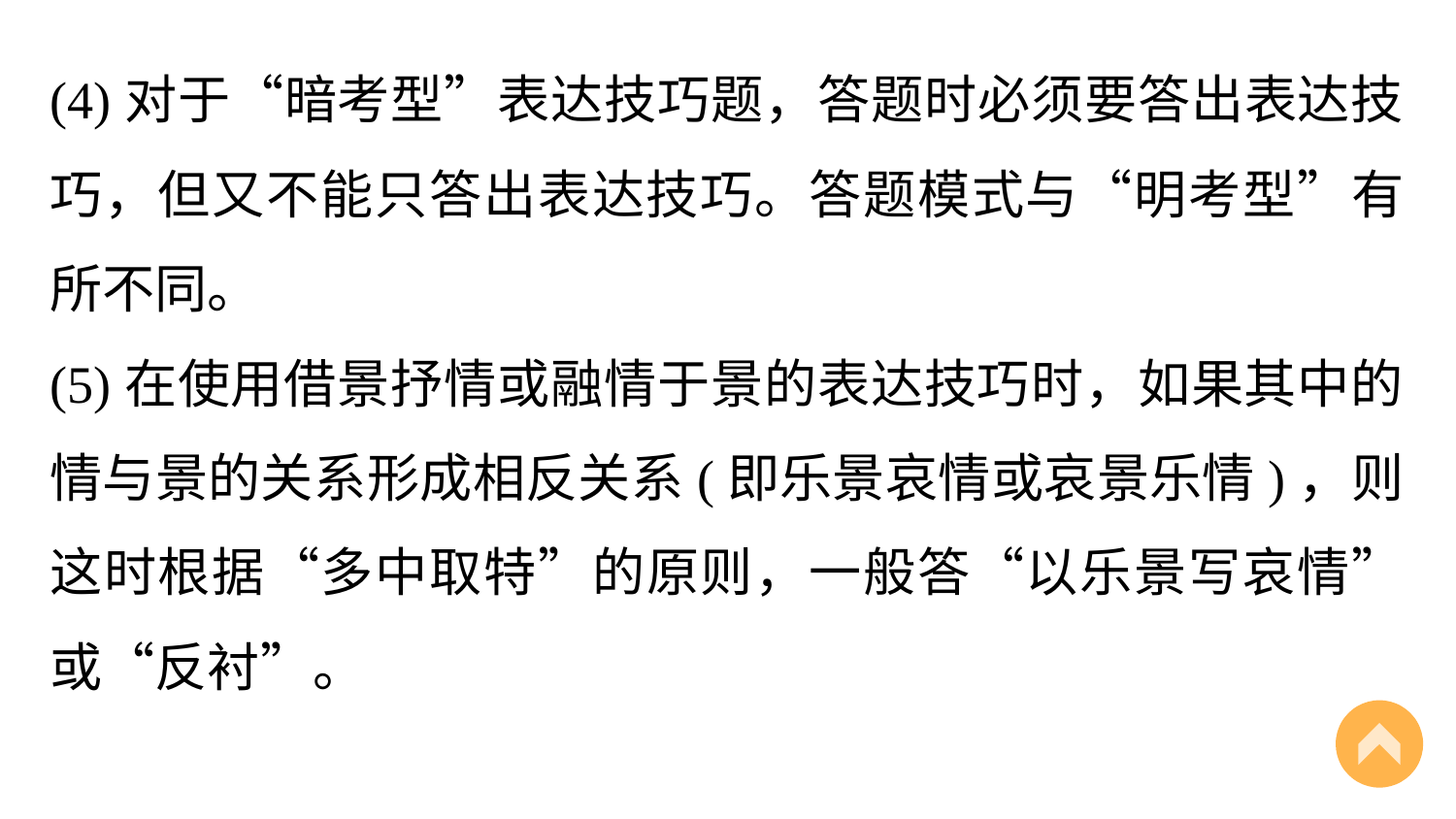

(4)对于“暗考型”表达技巧题，答题时必须要答出表达技巧，但又不能只答出表达技巧。答题模式与“明考型”有所不同。
(5)在使用借景抒情或融情于景的表达技巧时，如果其中的情与景的关系形成相反关系(即乐景哀情或哀景乐情)，则这时根据“多中取特”的原则，一般答“以乐景写哀情”或“反衬”。